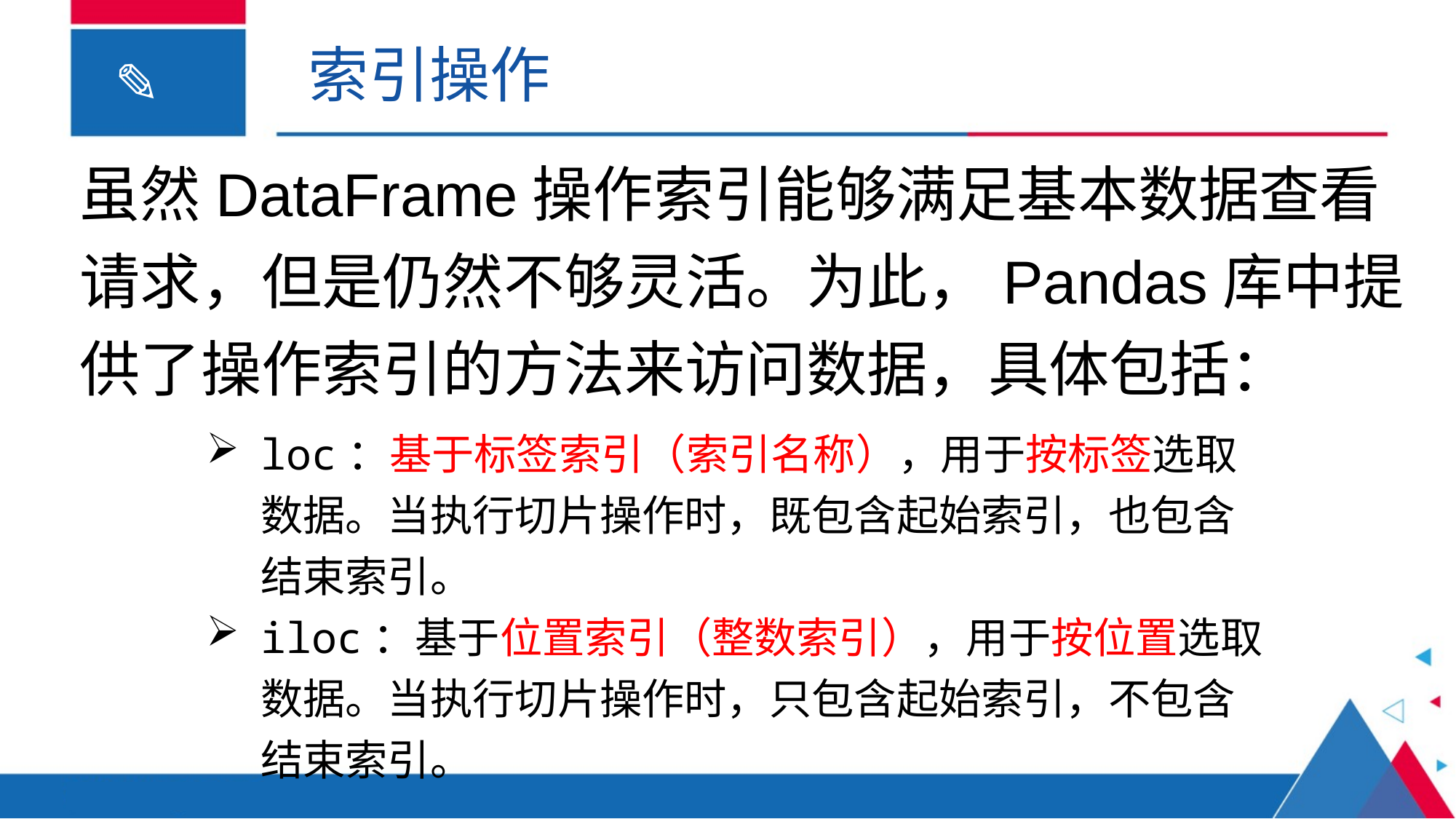

索引操作
虽然DataFrame操作索引能够满足基本数据查看请求，但是仍然不够灵活。为此，Pandas库中提供了操作索引的方法来访问数据，具体包括：
loc：基于标签索引（索引名称），用于按标签选取数据。当执行切片操作时，既包含起始索引，也包含结束索引。
iloc：基于位置索引（整数索引），用于按位置选取数据。当执行切片操作时，只包含起始索引，不包含结束索引。